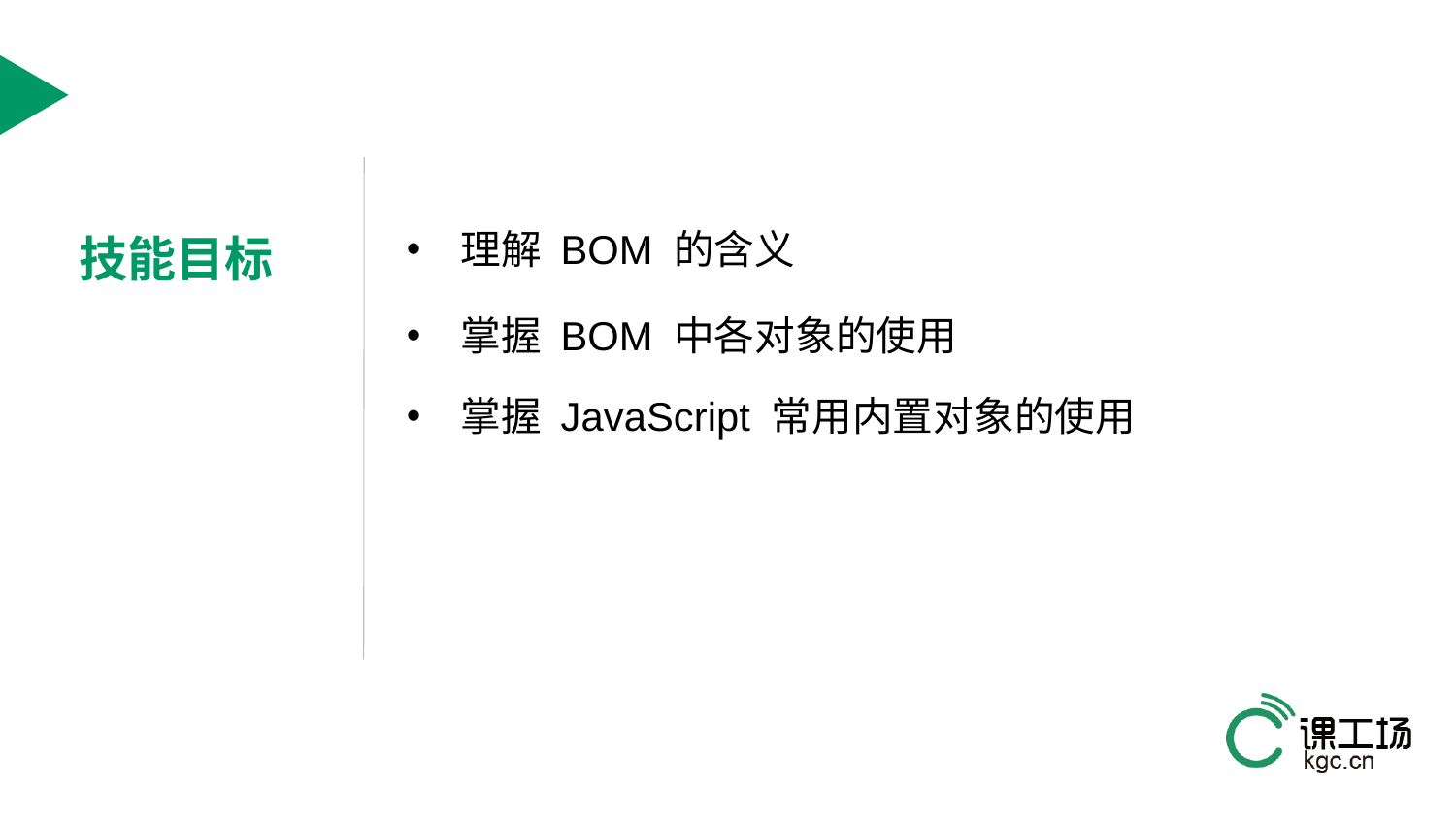

技能目标
理解 BOM 的含义
掌握 BOM 中各对象的使用
掌握 JavaScript 常用内置对象的使用